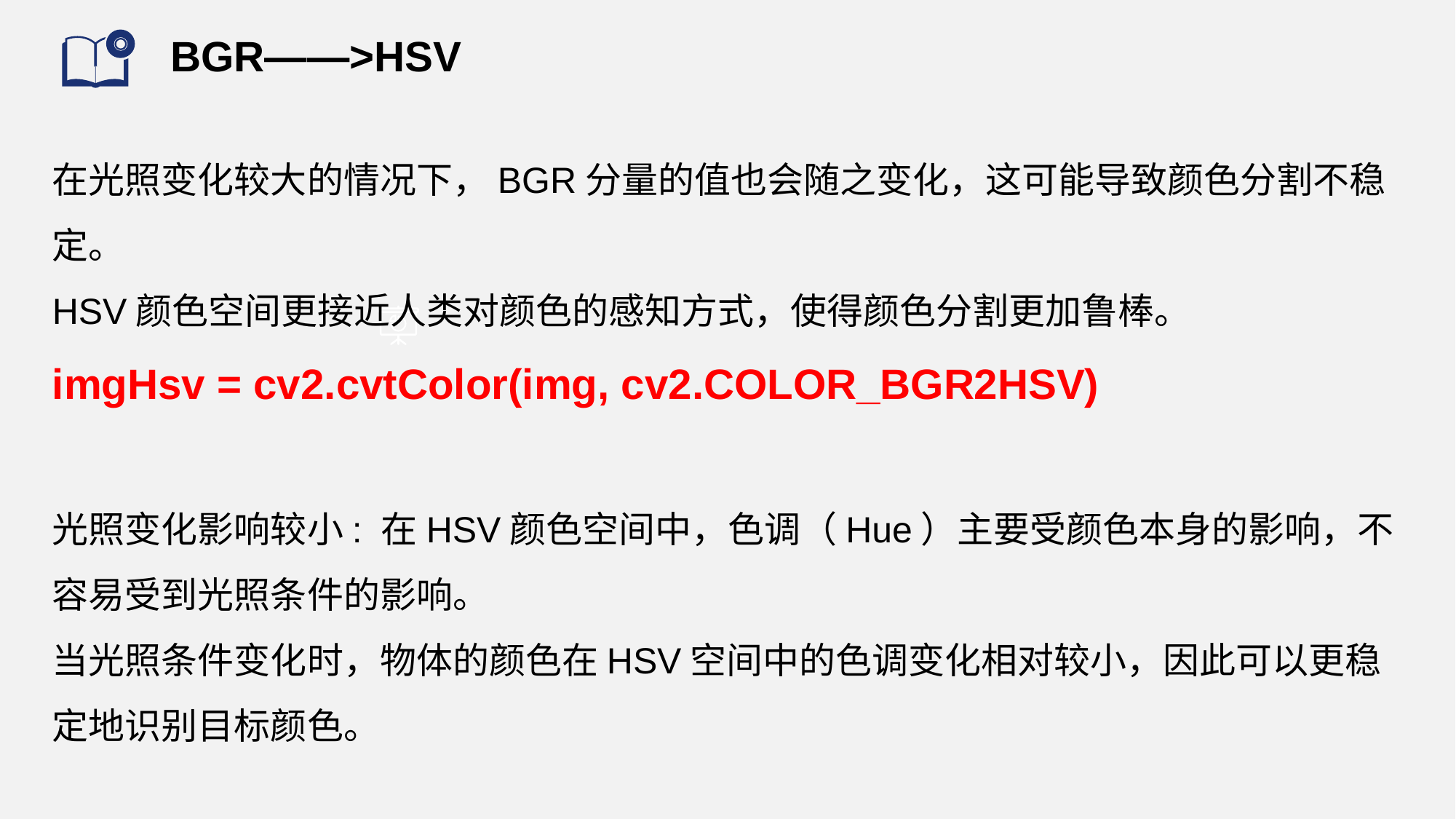

# BGR——>HSV

在光照变化较大的情况下，BGR分量的值也会随之变化，这可能导致颜色分割不稳定。
HSV颜色空间更接近人类对颜色的感知方式，使得颜色分割更加鲁棒。
imgHsv = cv2.cvtColor(img, cv2.COLOR_BGR2HSV)

光照变化影响较小: 在HSV颜色空间中，色调（Hue）主要受颜色本身的影响，不容易受到光照条件的影响。
当光照条件变化时，物体的颜色在HSV空间中的色调变化相对较小，因此可以更稳定地识别目标颜色。